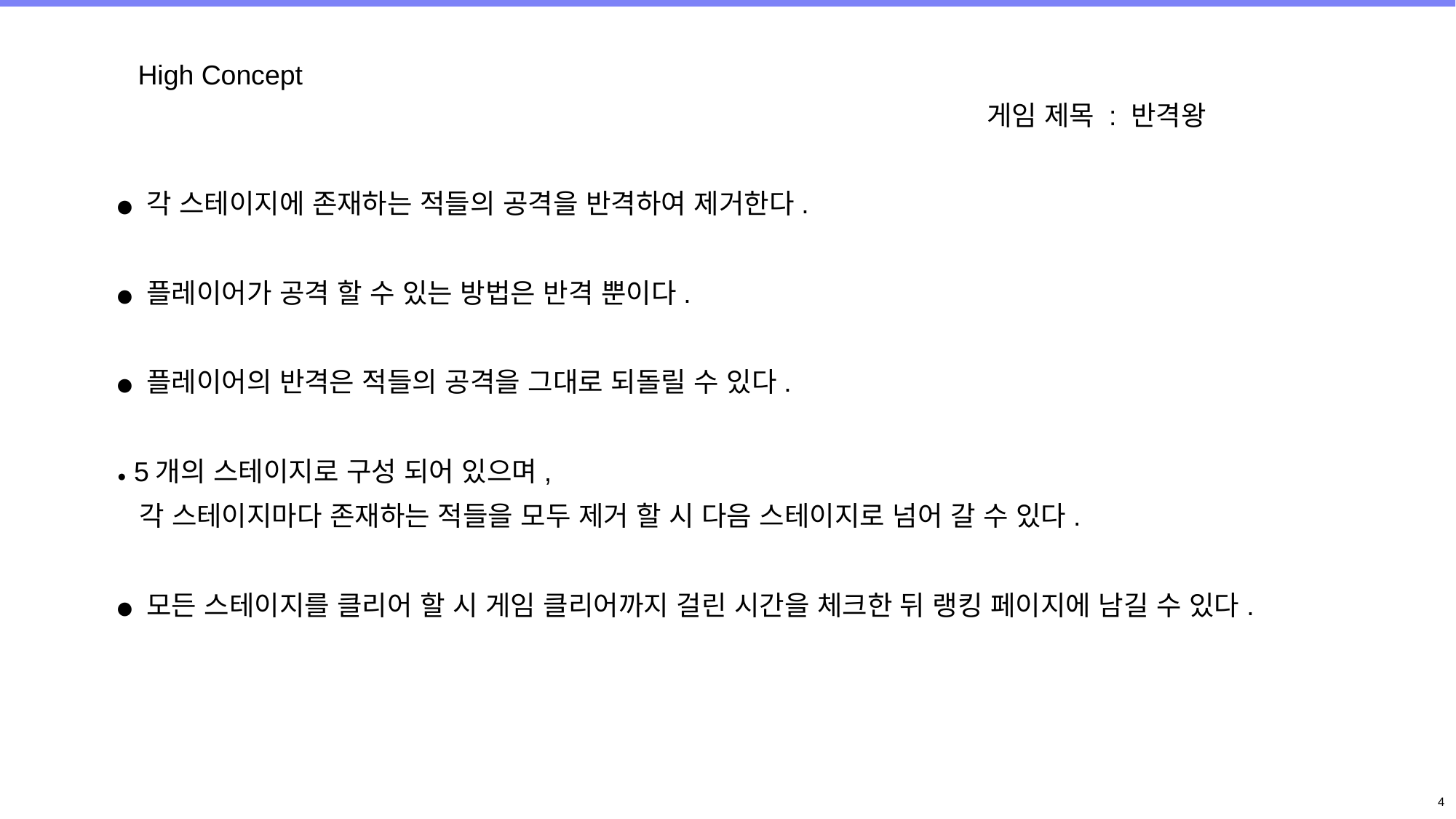

High Concept
게임 제목 : 반격왕

● 각 스테이지에 존재하는 적들의 공격을 반격하여 제거한다.

● 플레이어가 공격 할 수 있는 방법은 반격 뿐이다.

● 플레이어의 반격은 적들의 공격을 그대로 되돌릴 수 있다.

● 5개의 스테이지로 구성 되어 있으며,
  각 스테이지마다 존재하는 적들을 모두 제거 할 시 다음 스테이지로 넘어 갈 수 있다.

● 모든 스테이지를 클리어 할 시 게임 클리어까지 걸린 시간을 체크한 뒤 랭킹 페이지에 남길 수 있다.

4